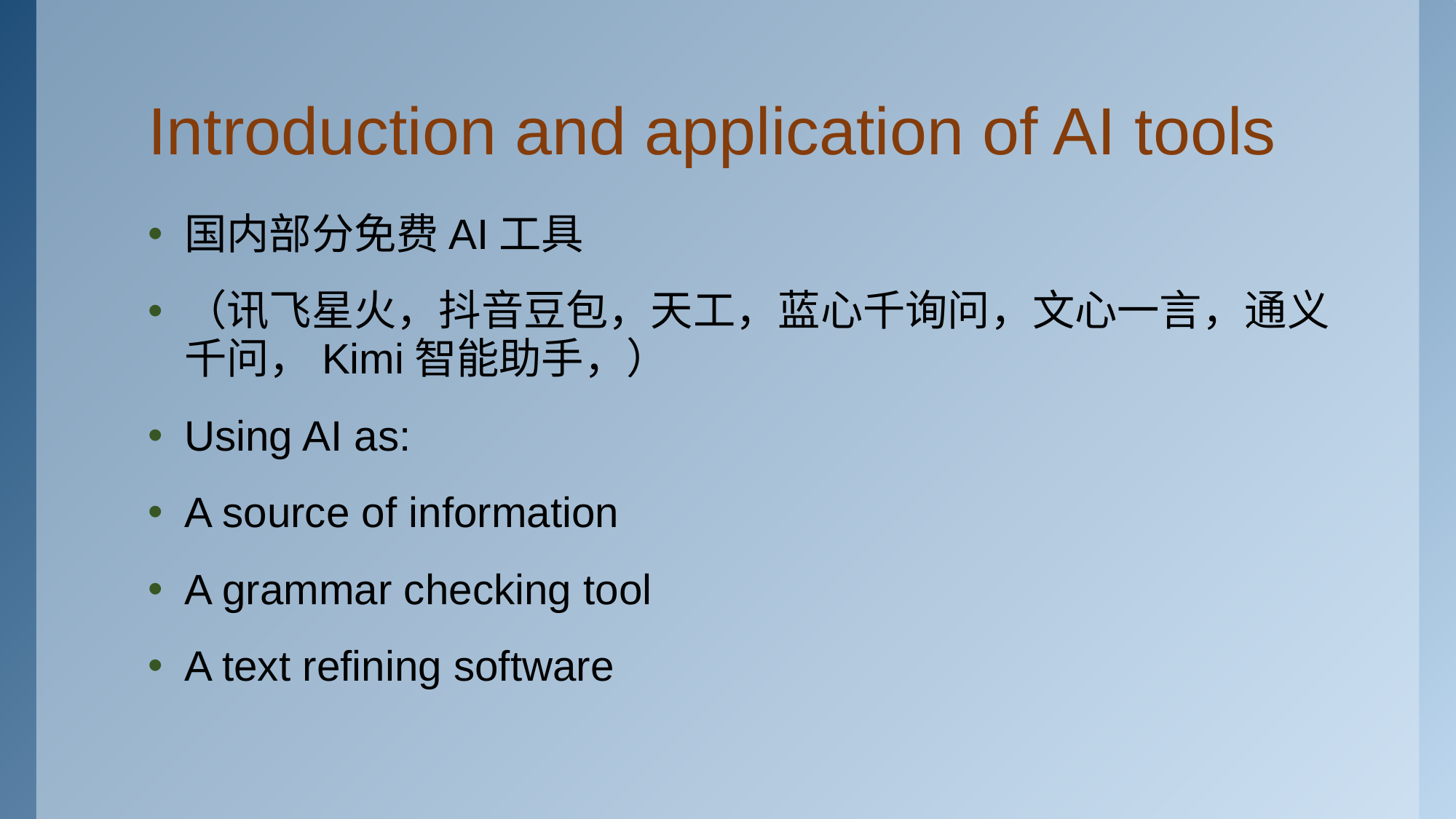

# Introduction and application of AI tools
国内部分免费AI工具
（讯飞星火，抖音豆包，天工，蓝心千询问，文心一言，通义千问，Kimi智能助手，）
Using AI as:
A source of information
A grammar checking tool
A text refining software